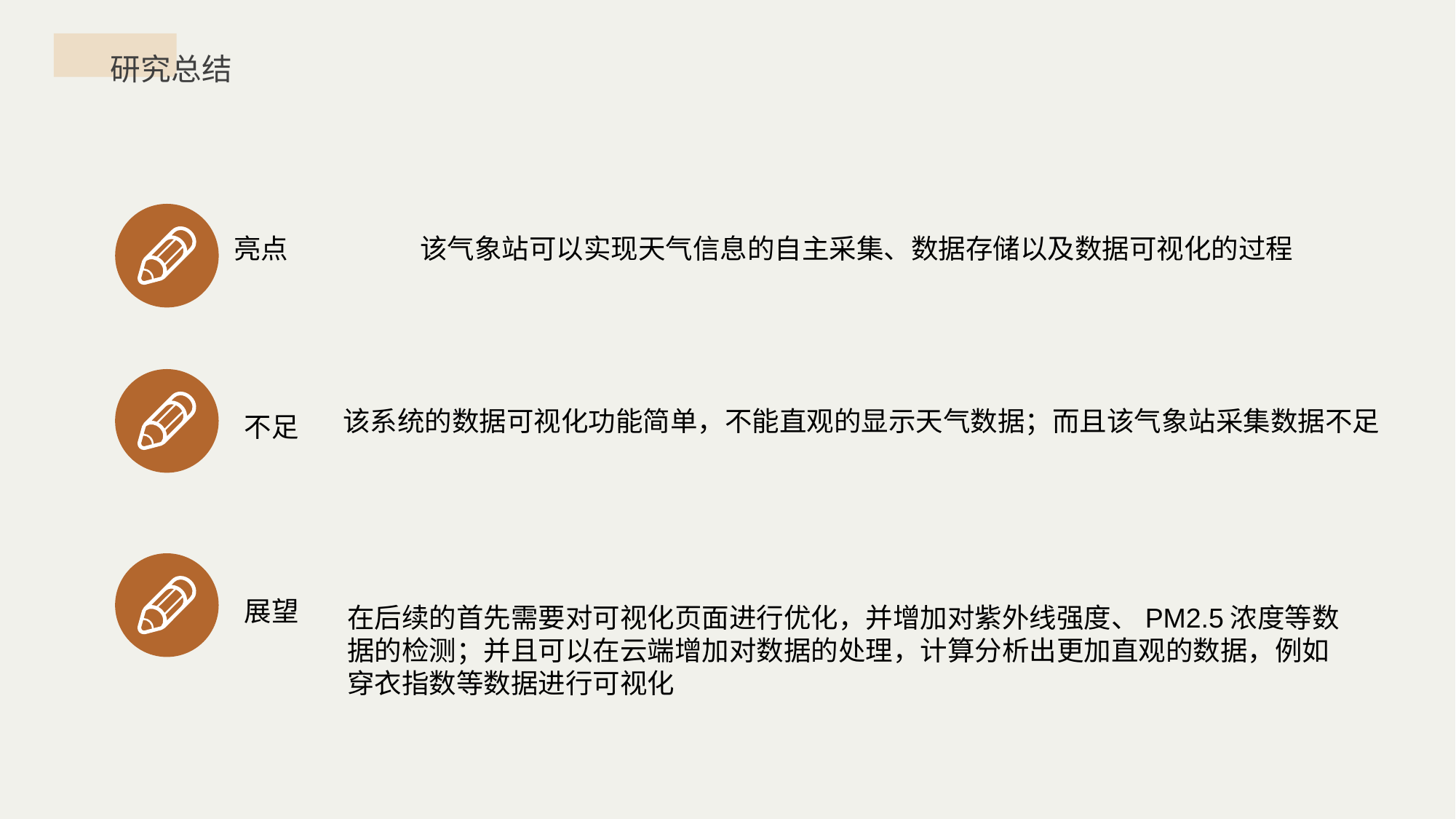

研究总结

亮点
该气象站可以实现天气信息的自主采集、数据存储以及数据可视化的过程

该系统的数据可视化功能简单，不能直观的显示天气数据；而且该气象站采集数据不足
不足

展望
在后续的首先需要对可视化页面进行优化，并增加对紫外线强度、PM2.5浓度等数据的检测；并且可以在云端增加对数据的处理，计算分析出更加直观的数据，例如穿衣指数等数据进行可视化